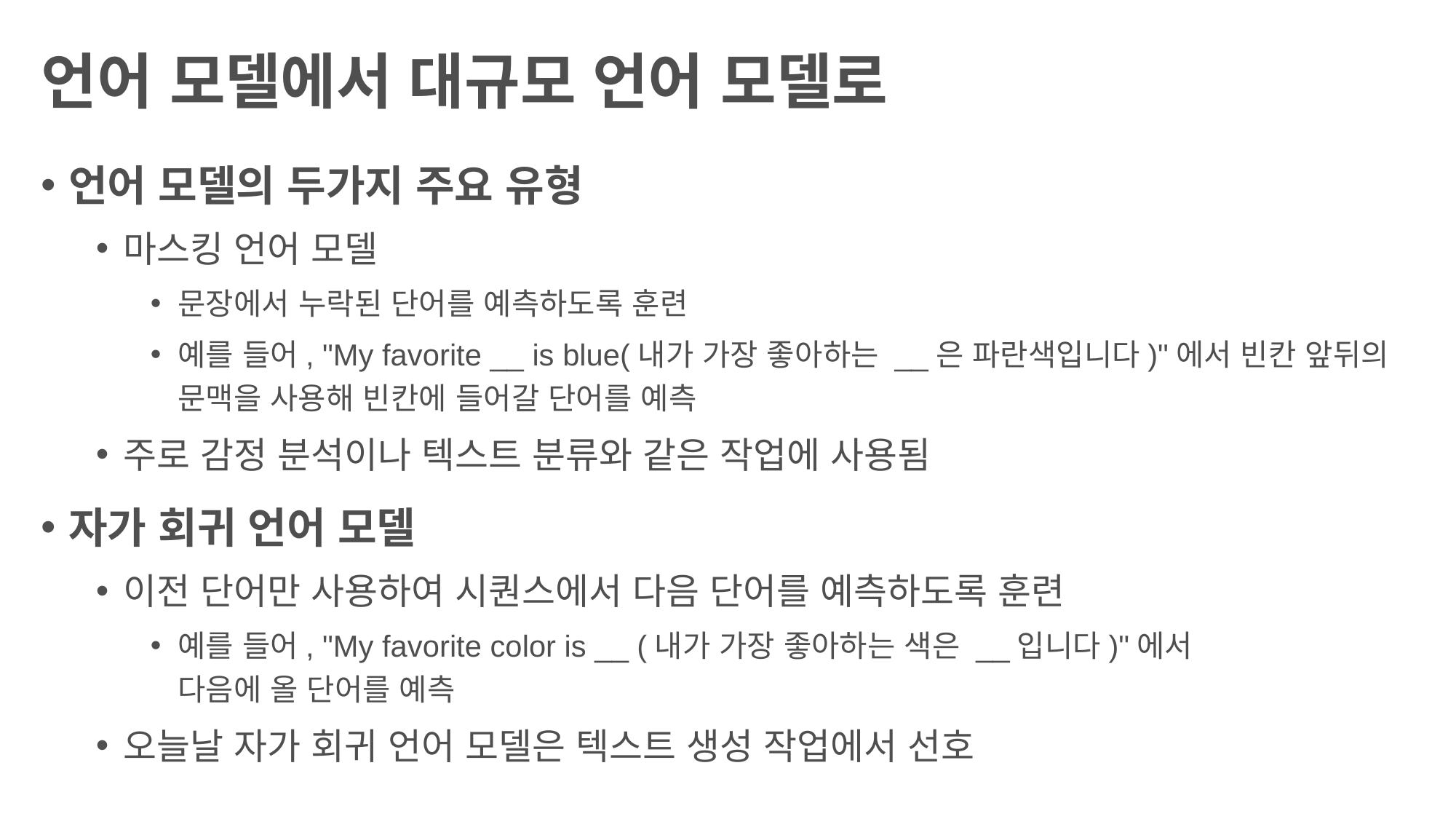

# 언어 모델에서 대규모 언어 모델로
언어 모델의 두가지 주요 유형
마스킹 언어 모델
문장에서 누락된 단어를 예측하도록 훈련
예를 들어, "My favorite __ is blue(내가 가장 좋아하는 __은 파란색입니다)"에서 빈칸 앞뒤의
문맥을 사용해 빈칸에 들어갈 단어를 예측
주로 감정 분석이나 텍스트 분류와 같은 작업에 사용됨
자가 회귀 언어 모델
이전 단어만 사용하여 시퀀스에서 다음 단어를 예측하도록 훈련
예를 들어, "My favorite color is __ (내가 가장 좋아하는 색은 __입니다)"에서
다음에 올 단어를 예측
오늘날 자가 회귀 언어 모델은 텍스트 생성 작업에서 선호